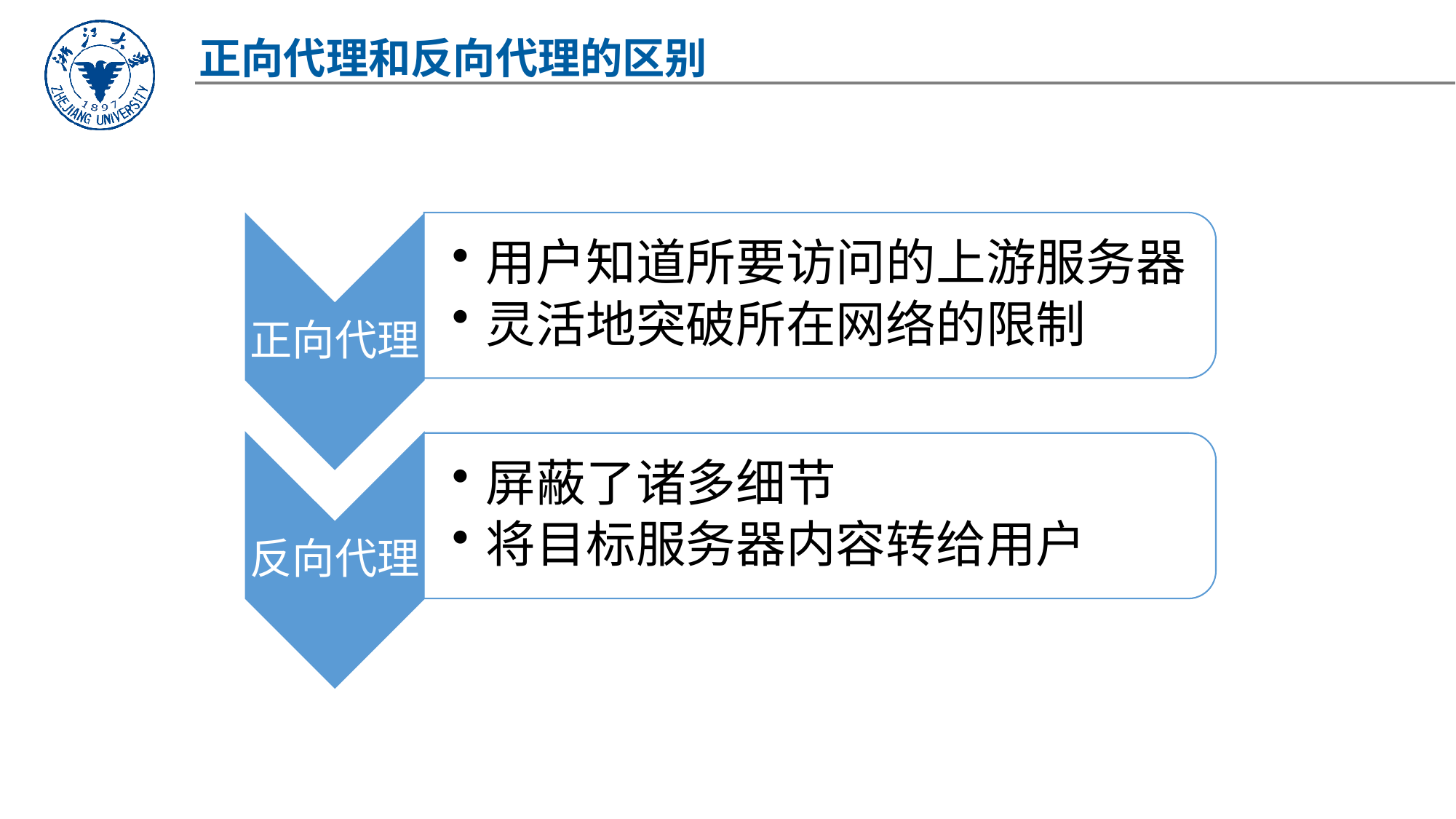

正向代理和反向代理的区别

正向代理
用户知道所要访问的上游服务器
灵活地突破所在网络的限制
反向代理
屏蔽了诸多细节
将目标服务器内容转给用户